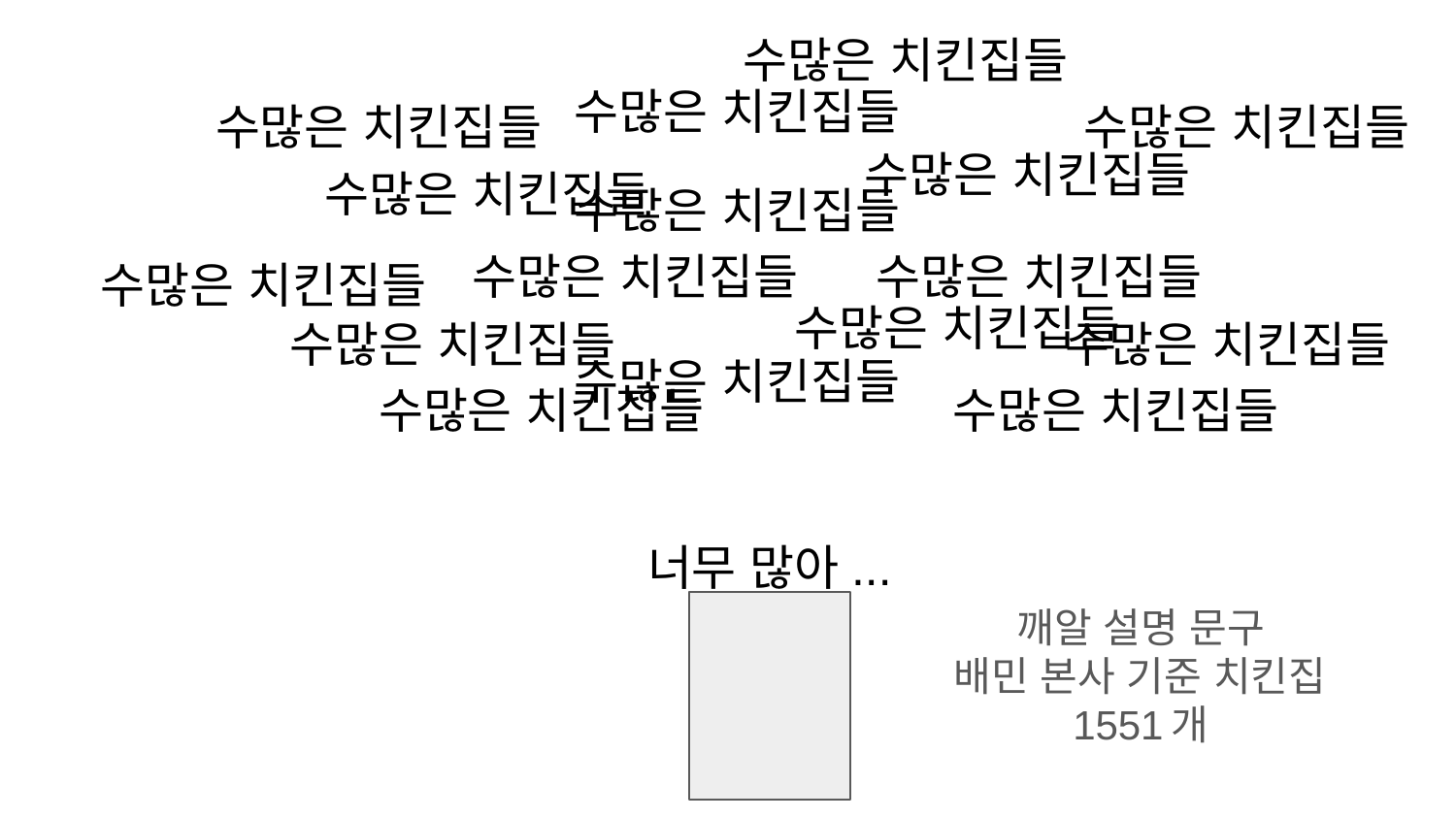

수많은 치킨집들
수많은 치킨집들
수많은 치킨집들
수많은 치킨집들
수많은 치킨집들
수많은 치킨집들
# 수많은 치킨집들
수많은 치킨집들
수많은 치킨집들
수많은 치킨집들
수많은 치킨집들
수많은 치킨집들
수많은 치킨집들
수많은 치킨집들
수많은 치킨집들
수많은 치킨집들
너무 많아...
깨알 설명 문구
배민 본사 기준 치킨집
1551개